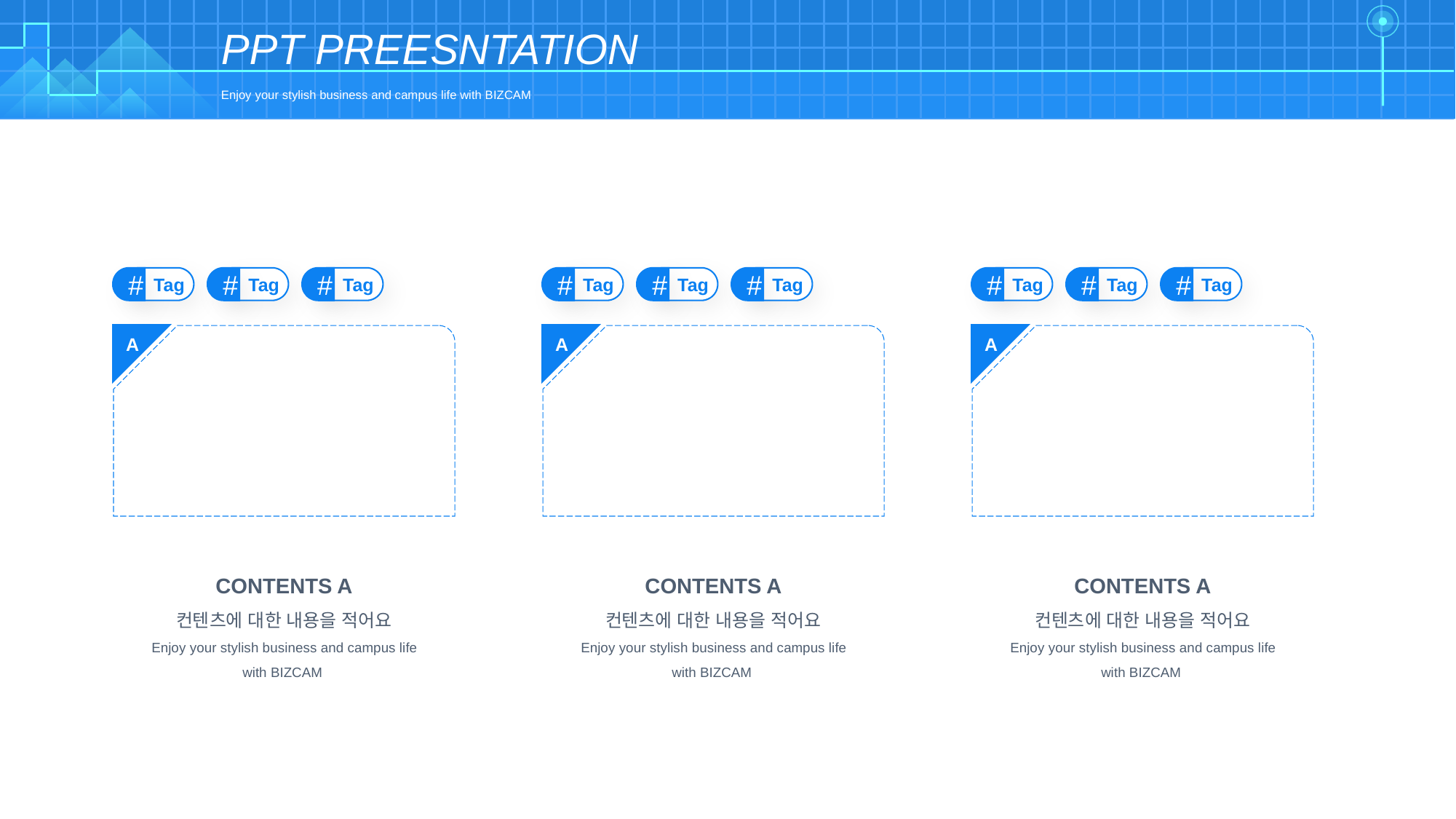

|  |  |  |  |  |  |  |  |  |  |  |  |  |  |  |  |  |  |  |  |  |  |  |  |  |  |  |  |  |  |  |  |  |  |  |  |  |  |  |  |  |  |  |  |  |  |  |  |  |  |  |  |  |  |  |  |  |  |  |  |
| --- | --- | --- | --- | --- | --- | --- | --- | --- | --- | --- | --- | --- | --- | --- | --- | --- | --- | --- | --- | --- | --- | --- | --- | --- | --- | --- | --- | --- | --- | --- | --- | --- | --- | --- | --- | --- | --- | --- | --- | --- | --- | --- | --- | --- | --- | --- | --- | --- | --- | --- | --- | --- | --- | --- | --- | --- | --- | --- | --- |
|  |  |  |  |  |  |  |  |  |  |  |  |  |  |  |  |  |  |  |  |  |  |  |  |  |  |  |  |  |  |  |  |  |  |  |  |  |  |  |  |  |  |  |  |  |  |  |  |  |  |  |  |  |  |  |  |  |  |  |  |
|  |  |  |  |  |  |  |  |  |  |  |  |  |  |  |  |  |  |  |  |  |  |  |  |  |  |  |  |  |  |  |  |  |  |  |  |  |  |  |  |  |  |  |  |  |  |  |  |  |  |  |  |  |  |  |  |  |  |  |  |
|  |  |  |  |  |  |  |  |  |  |  |  |  |  |  |  |  |  |  |  |  |  |  |  |  |  |  |  |  |  |  |  |  |  |  |  |  |  |  |  |  |  |  |  |  |  |  |  |  |  |  |  |  |  |  |  |  |  |  |  |
|  |  |  |  |  |  |  |  |  |  |  |  |  |  |  |  |  |  |  |  |  |  |  |  |  |  |  |  |  |  |  |  |  |  |  |  |  |  |  |  |  |  |  |  |  |  |  |  |  |  |  |  |  |  |  |  |  |  |  |  |

PPT PREESNTATION
Enjoy your stylish business and campus life with BIZCAM

Tag
#
Tag
#
Tag
#
Tag
#
Tag
#
Tag
#
Tag
#
Tag
#
Tag
#
A
A
A
A
A
A

CONTENTS A
컨텐츠에 대한 내용을 적어요
Enjoy your stylish business and campus life with BIZCAM
CONTENTS A
컨텐츠에 대한 내용을 적어요
Enjoy your stylish business and campus life with BIZCAM
CONTENTS A
컨텐츠에 대한 내용을 적어요
Enjoy your stylish business and campus life with BIZCAM